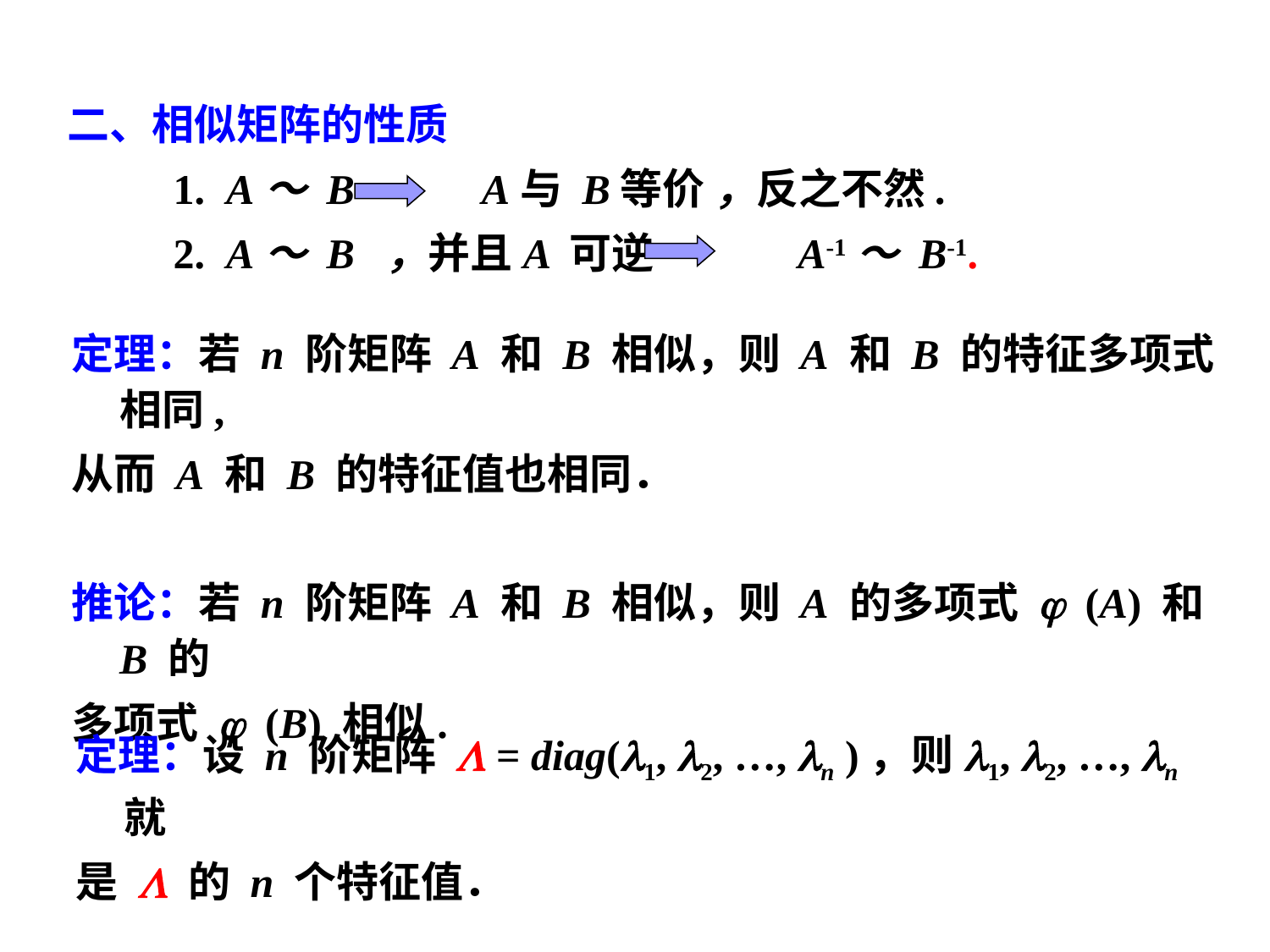

二、相似矩阵的性质
          1.  A～ B            A与 B等价 ，反之不然.
          2.  A～ B  ，并且A 可逆              A-1～ B-1.

定理：若 n 阶矩阵 A 和 B 相似，则 A 和 B 的特征多项式相同,
从而 A 和 B 的特征值也相同．

推论：若 n 阶矩阵 A 和 B 相似，则 A 的多项式 ϕ (A) 和 B 的
多项式 ϕ (B) 相似.
定理：设 n 阶矩阵 Λ = diag(λ1, λ2, …, λn )，则λ1, λ2, …, λn 就
是 Λ 的 n 个特征值．